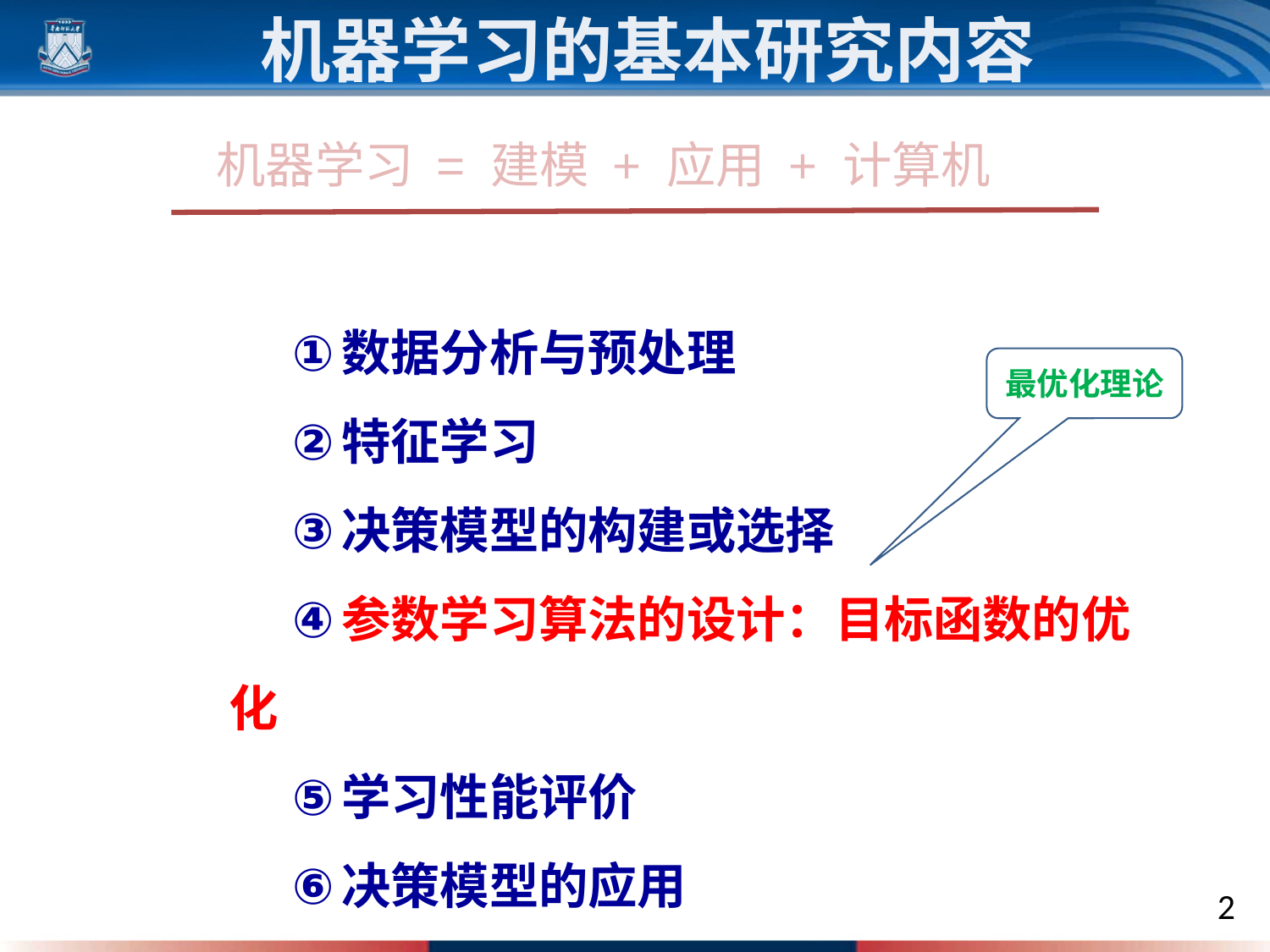

机器学习的基本研究内容
机器学习 = 建模 + 应用 + 计算机
数据分析与预处理
特征学习
决策模型的构建或选择
参数学习算法的设计：目标函数的优化
学习性能评价
决策模型的应用
最优化理论